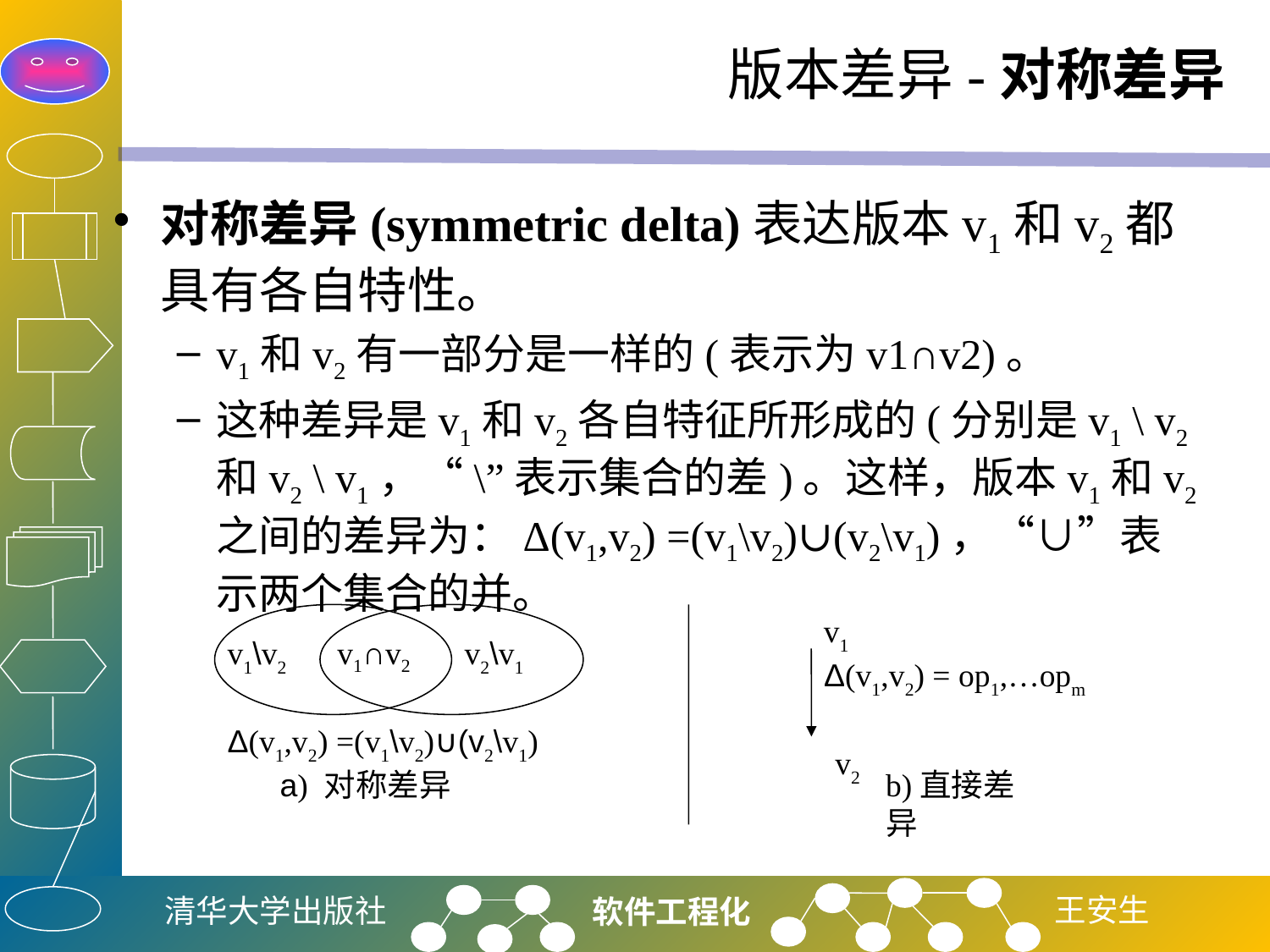

# 版本差异-对称差异
对称差异(symmetric delta)表达版本v1和v2都具有各自特性。
v1和v2有一部分是一样的(表示为v1∩v2)。
这种差异是v1和v2各自特征所形成的(分别是v1 \ v2 和v2 \ v1，“\”表示集合的差)。这样，版本v1和v2之间的差异为：Δ(v1,v2) =(v1\v2)∪(v2\v1)，“∪”表示两个集合的并。

v1
v1\v2
v1∩v2
v2\v1

Δ(v1,v2) = op1,…opm
Δ(v1,v2) =(v1\v2)∪(v2\v1)

v2
a) 对称差异

b)直接差异